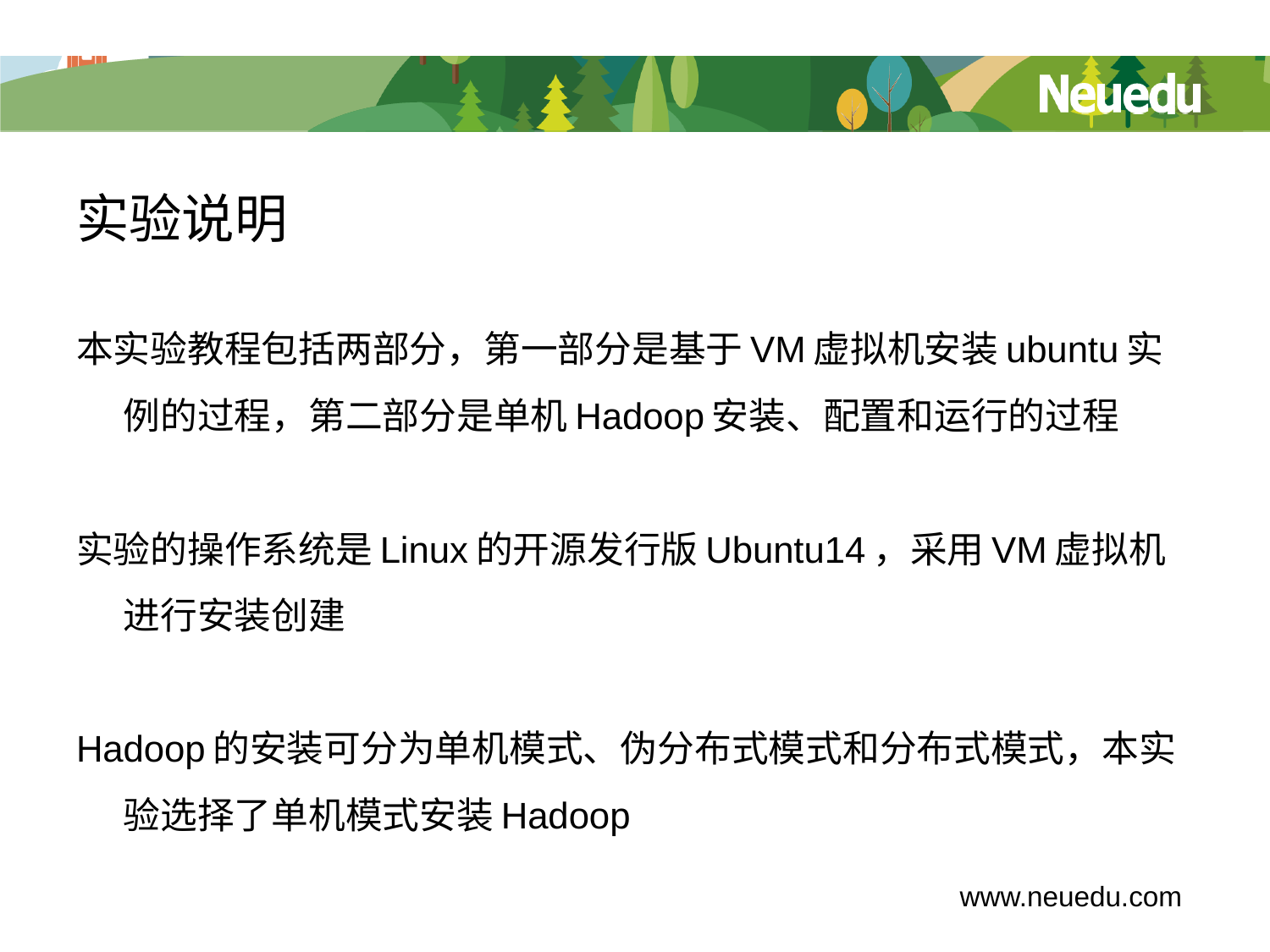

# 实验说明
本实验教程包括两部分，第一部分是基于VM虚拟机安装ubuntu实例的过程，第二部分是单机Hadoop安装、配置和运行的过程

实验的操作系统是Linux的开源发行版Ubuntu14，采用VM虚拟机进行安装创建

Hadoop的安装可分为单机模式、伪分布式模式和分布式模式，本实验选择了单机模式安装Hadoop